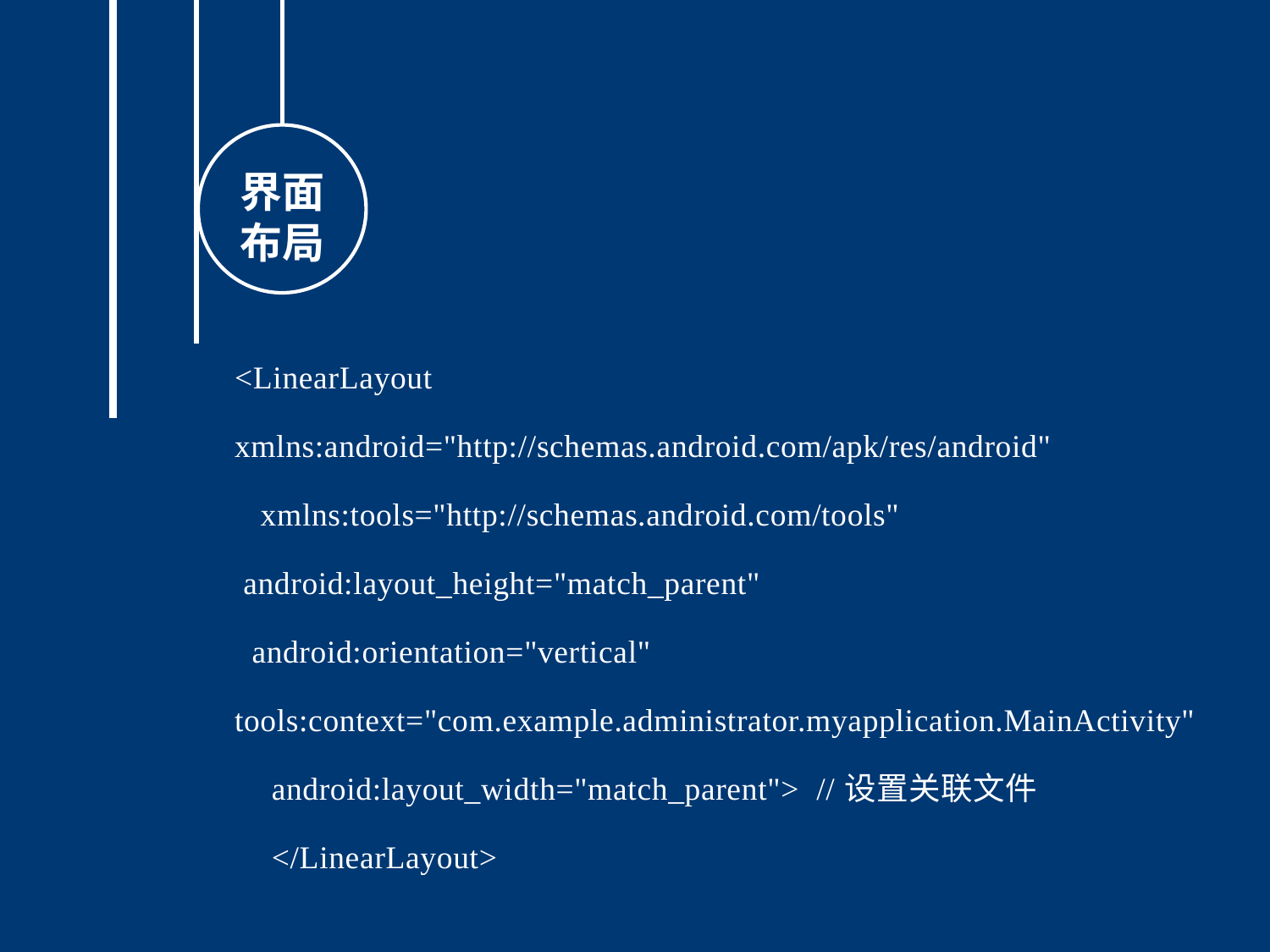

界面
布局
<LinearLayout

xmlns:android="http://schemas.android.com/apk/res/android"

   xmlns:tools="http://schemas.android.com/tools"

 android:layout_height="match_parent"

  android:orientation="vertical"

tools:context="com.example.administrator.myapplication.MainActivity"

android:layout_width="match_parent">  //设置关联文件

</LinearLayout>